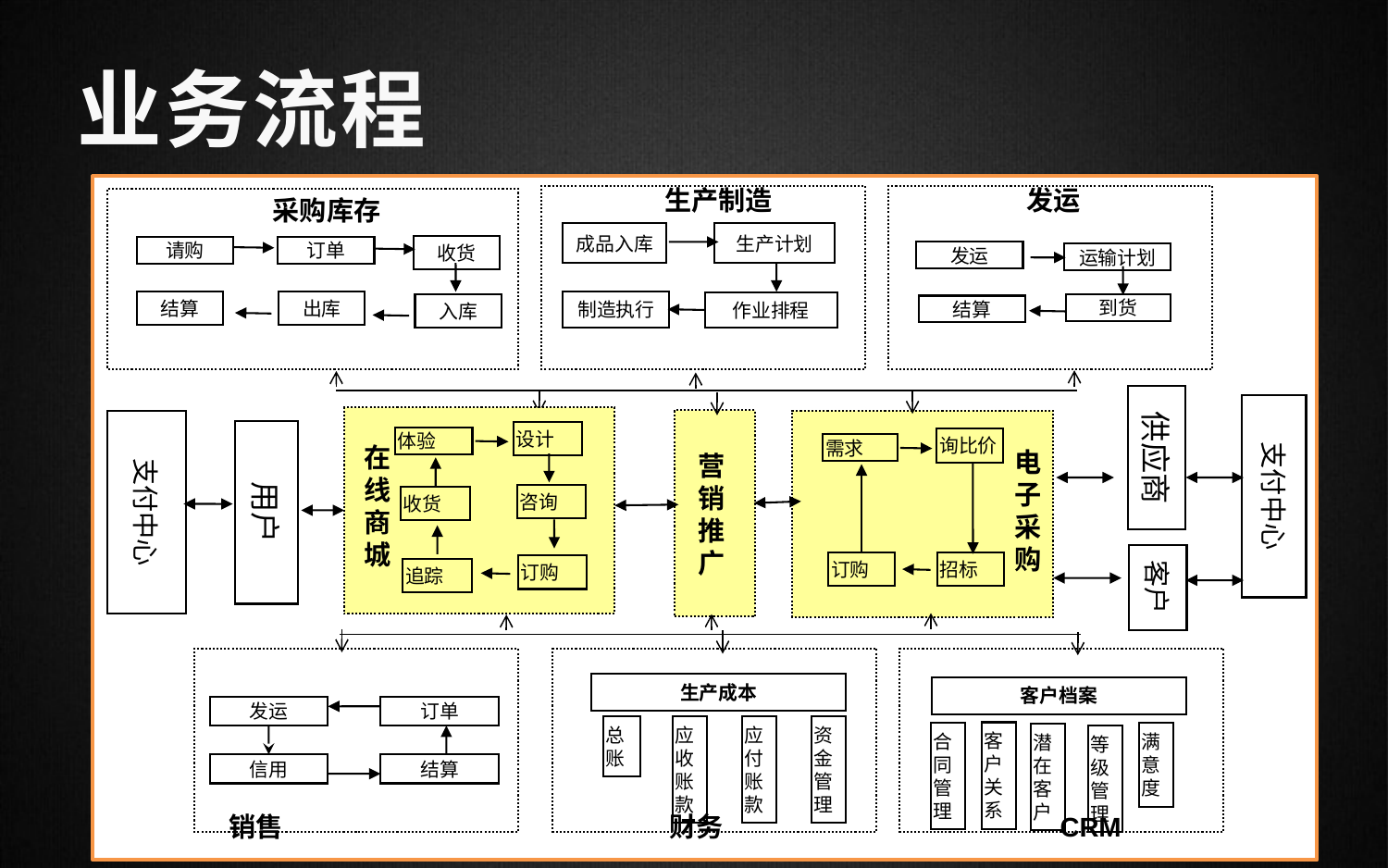

# 业务流程

生产制造

生产计划
成品入库

制造执行
作业排程

发运

发运
运输计划

到货
结算

采购库存

收货
请购
订单

结算
出库
入库

供应商

客户

营销推广

支付中心

设计
体验
在线商城

咨询
收货

订购
追踪

询比价
需求
电子采购

招标
订购

支付中心

用户

发运
订单

信用
结算

销售

生产成本
总账
应收账款
应付账款
资金管理
财务

客户档案
客户关系
合同管理
满意度
潜在客户
等级管理
CRM